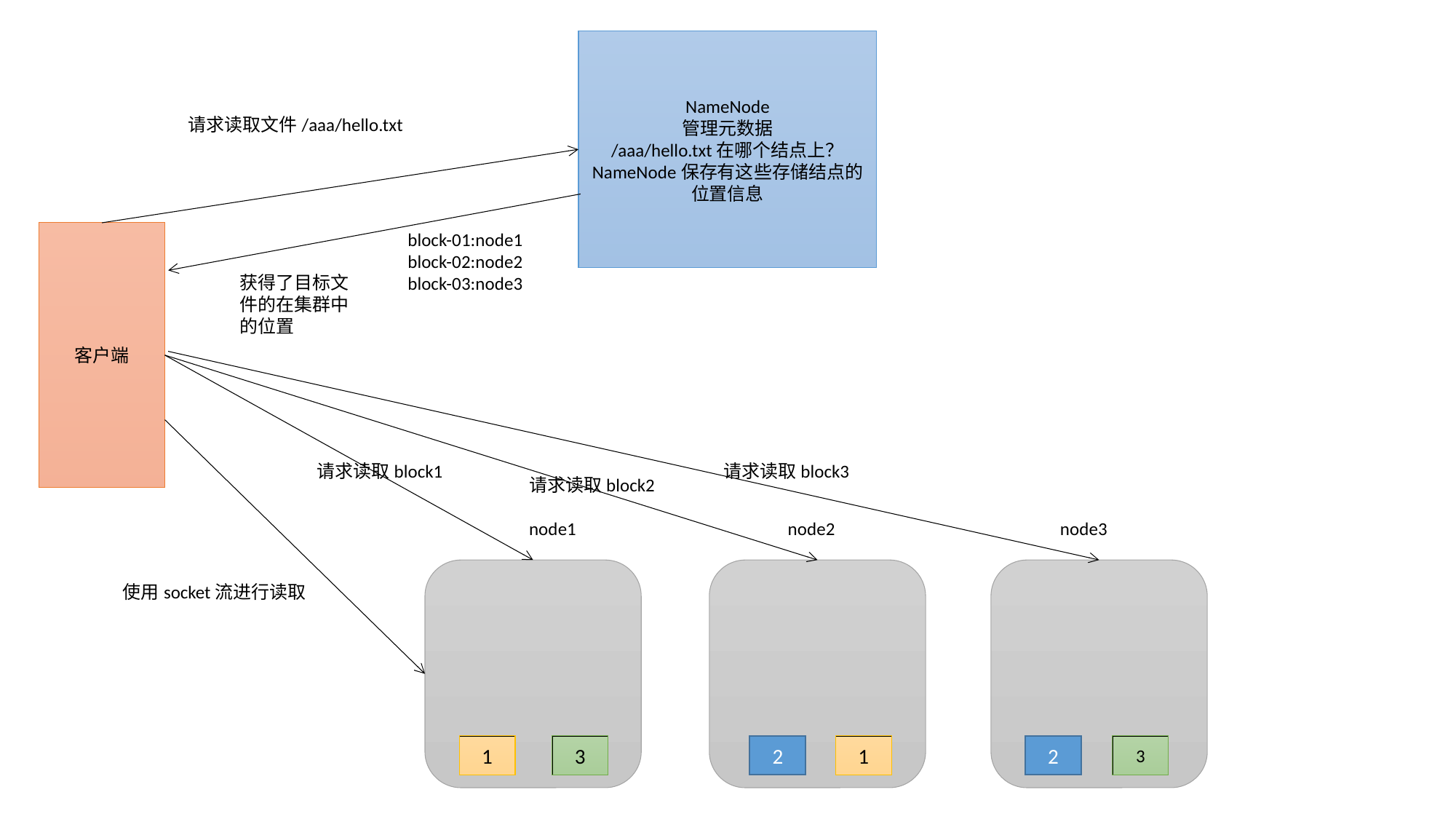

NameNode
管理元数据
/aaa/hello.txt在哪个结点上？
NameNode保存有这些存储结点的位置信息
请求读取文件/aaa/hello.txt
客户端
block-01:node1
block-02:node2
block-03:node3
获得了目标文件的在集群中的位置
请求读取block1
请求读取block3
请求读取block2
node1
node2
node3

使用socket流进行读取
1
3
2
1
2
3